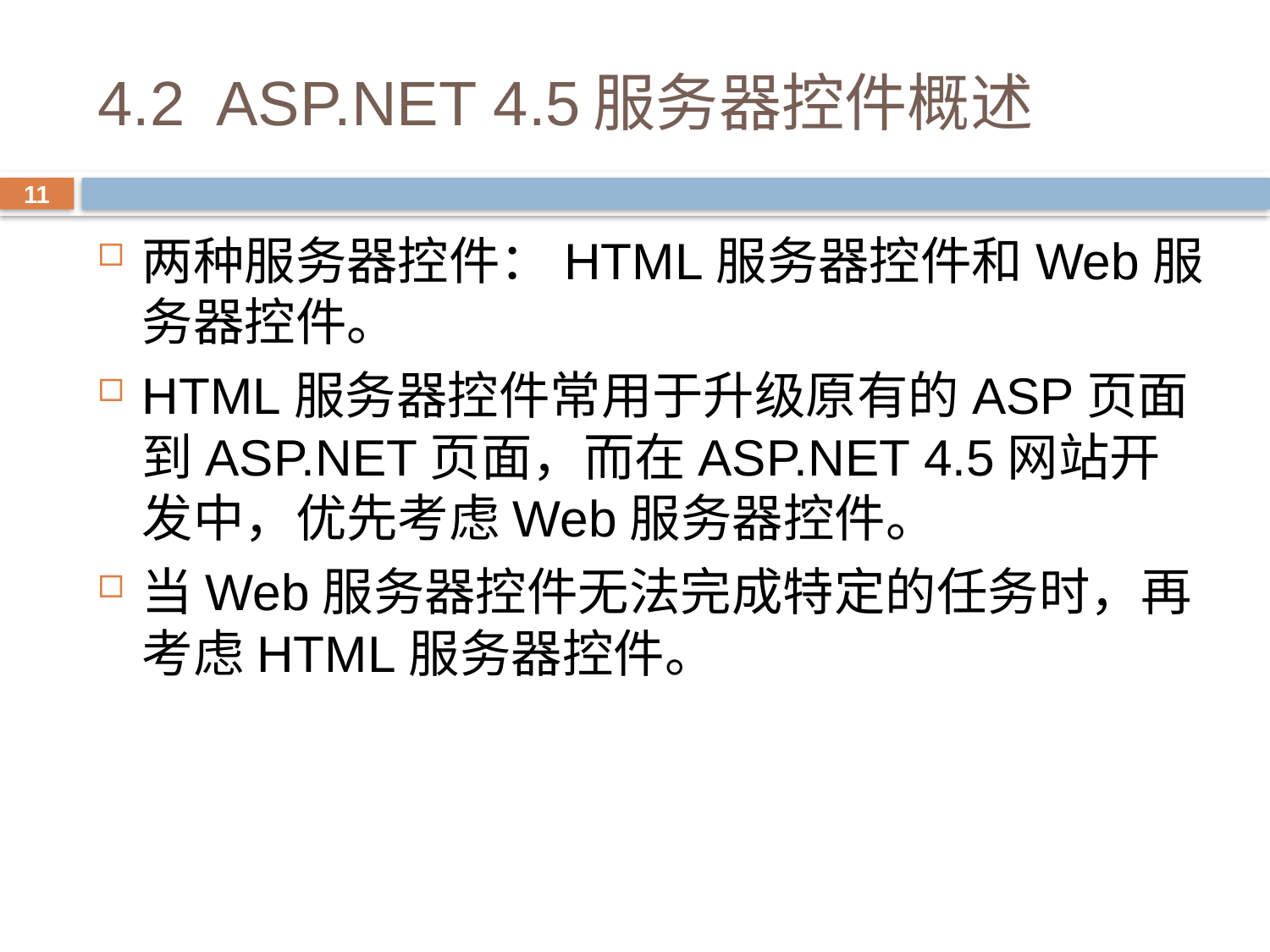

# 4.2  ASP.NET 4.5服务器控件概述
11
两种服务器控件：HTML服务器控件和Web服务器控件。
HTML服务器控件常用于升级原有的ASP页面到ASP.NET页面，而在ASP.NET 4.5网站开发中，优先考虑Web服务器控件。
当Web服务器控件无法完成特定的任务时，再考虑HTML服务器控件。